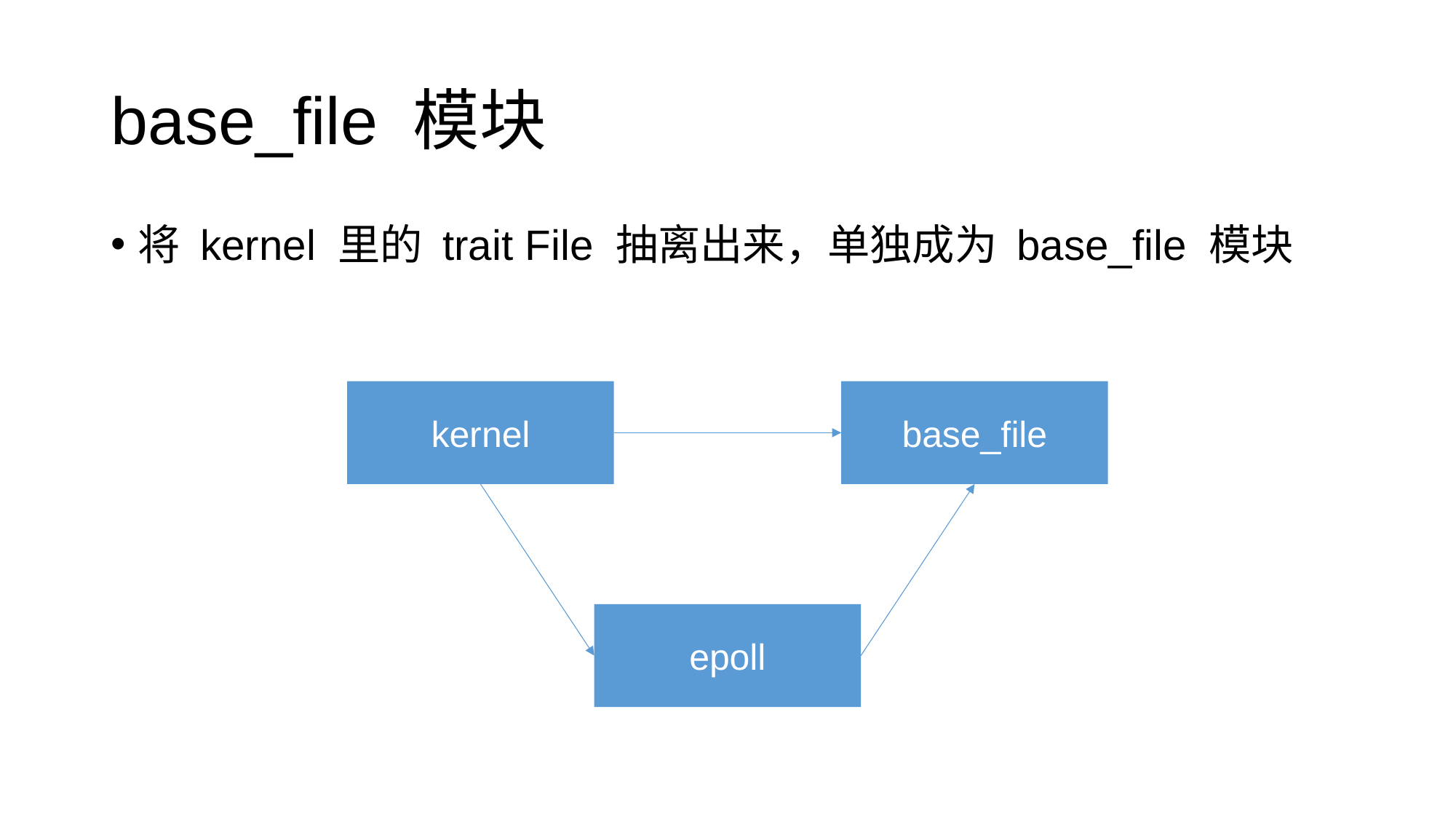

# base_file 模块
将 kernel 里的 trait File 抽离出来，单独成为 base_file 模块
kernel
base_file
epoll